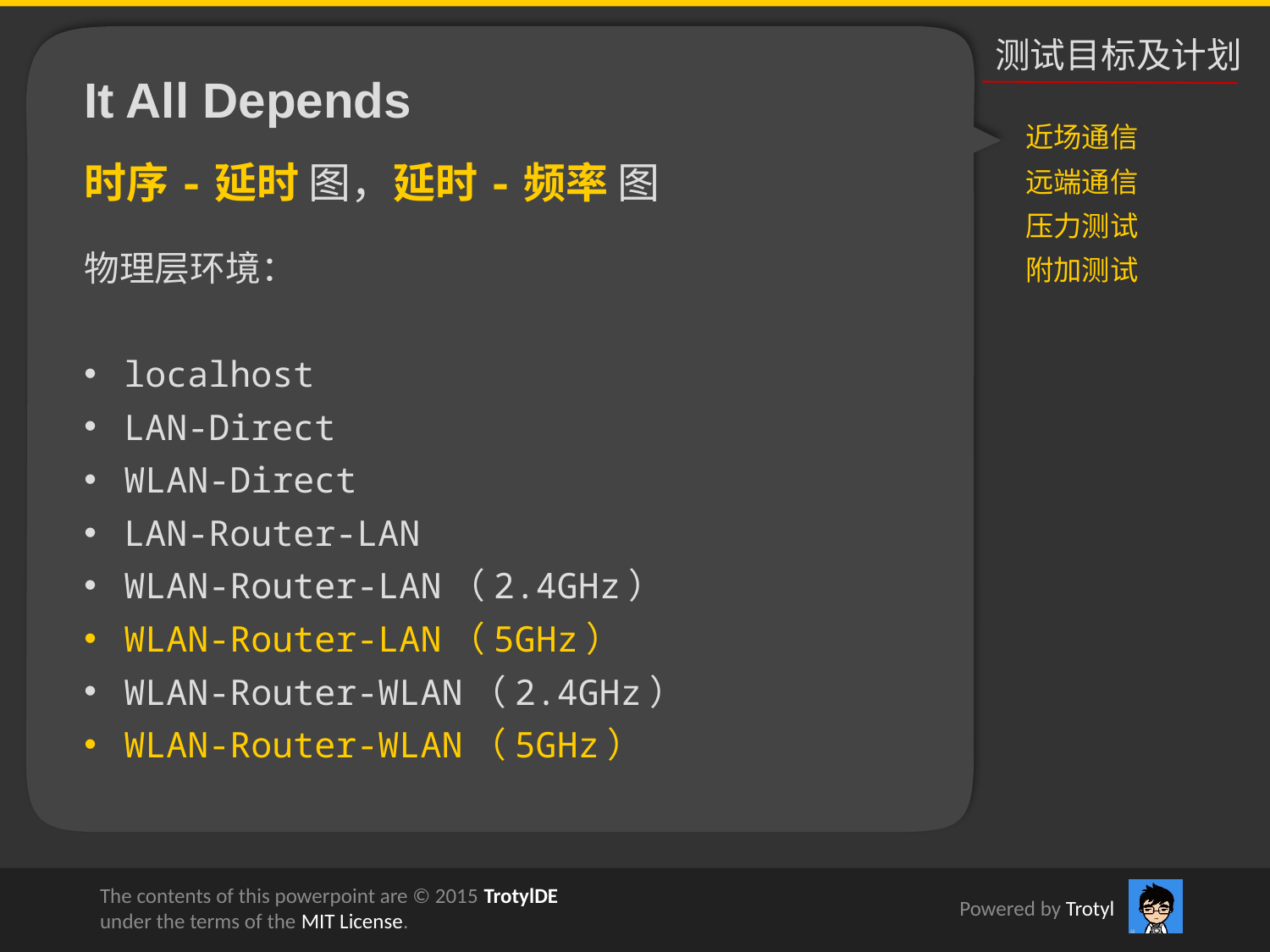

测试目标及计划
It All Depends
近场通信
远端通信
压力测试
附加测试
时序-延时 图，延时-频率 图
物理层环境：

localhost
LAN-Direct
WLAN-Direct
LAN-Router-LAN
WLAN-Router-LAN（2.4GHz）
WLAN-Router-LAN（5GHz）
WLAN-Router-WLAN（2.4GHz）
WLAN-Router-WLAN（5GHz）